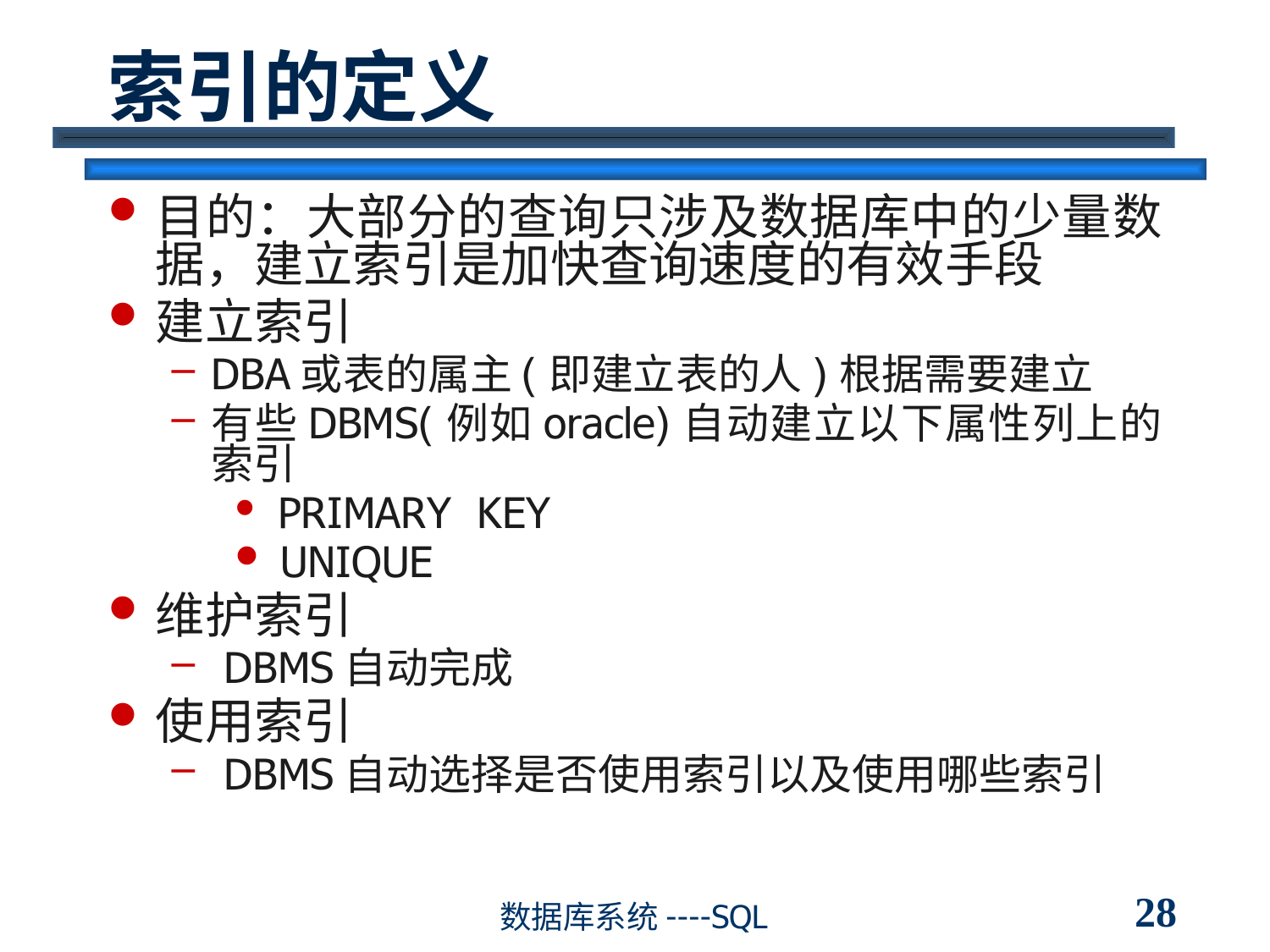

# 索引的定义
目的：大部分的查询只涉及数据库中的少量数据，建立索引是加快查询速度的有效手段
建立索引
DBA或表的属主(即建立表的人)根据需要建立
有些DBMS(例如oracle)自动建立以下属性列上的索引
 PRIMARY  KEY
 UNIQUE
维护索引
 DBMS自动完成
使用索引
 DBMS自动选择是否使用索引以及使用哪些索引
28
数据库系统----SQL